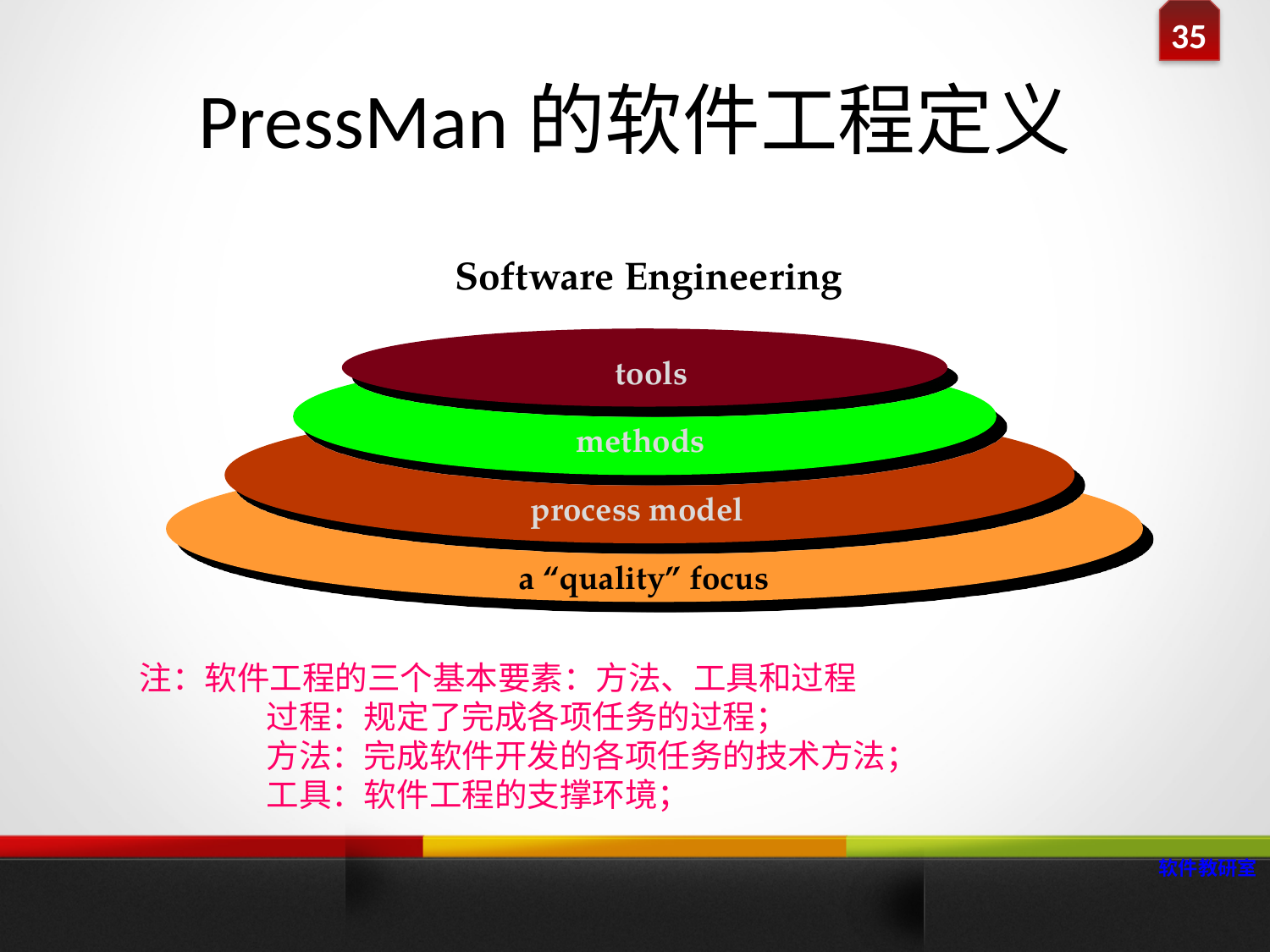

# PressMan的软件工程定义
Software Engineering

tools

methods

process model
a “quality” focus
注：软件工程的三个基本要素：方法、工具和过程
	过程：规定了完成各项任务的过程；
	方法：完成软件开发的各项任务的技术方法；
	工具：软件工程的支撑环境；

                                     软件教研室